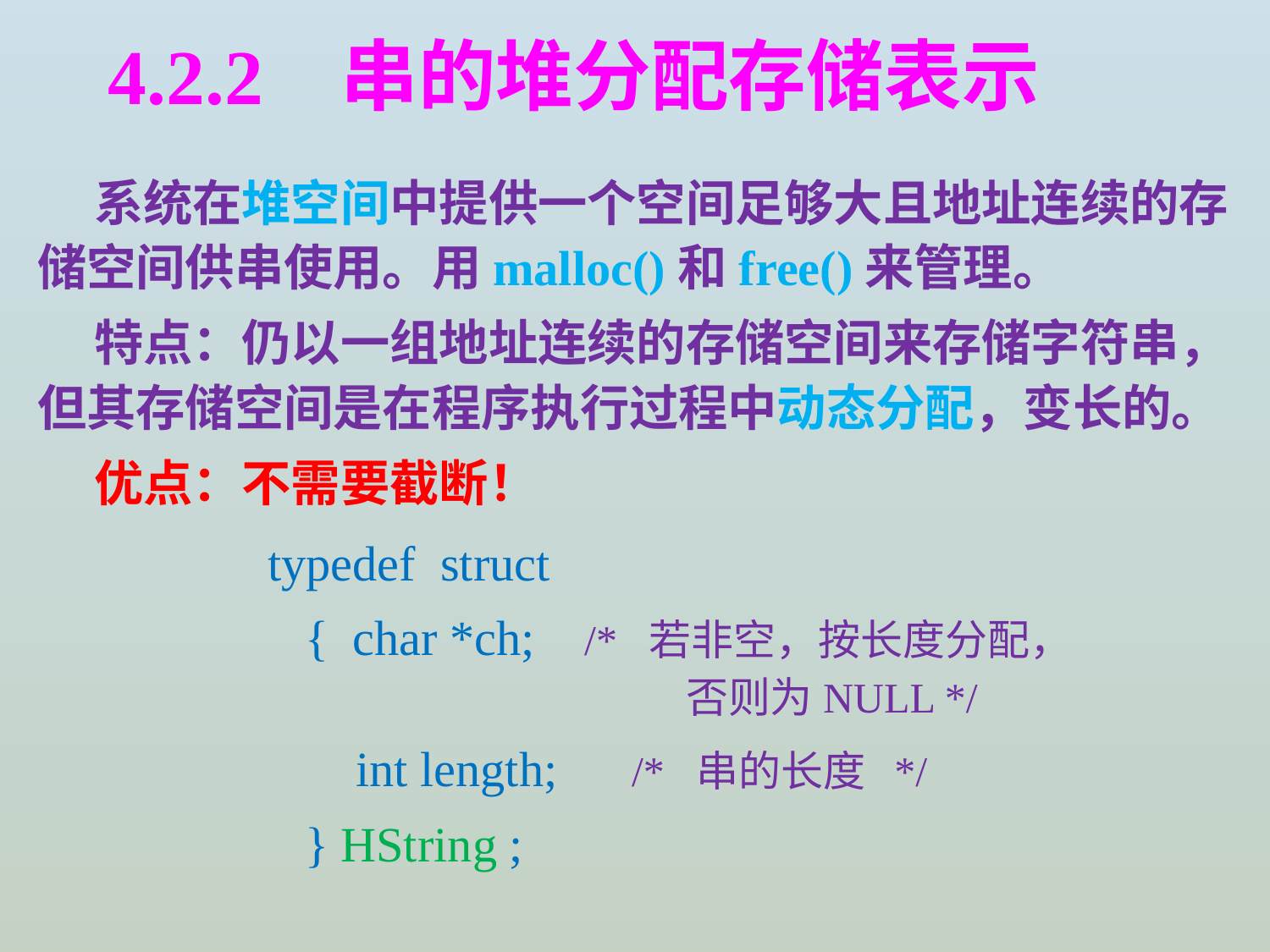

4.2.2   串的堆分配存储表示
    系统在堆空间中提供一个空间足够大且地址连续的存储空间供串使用。用malloc()和free()来管理。
    特点：仍以一组地址连续的存储空间来存储字符串，但其存储空间是在程序执行过程中动态分配，变长的。
    优点：不需要截断！
 typedef  struct
{  char *ch;    /*  若非空，按长度分配，			否则为NULL */
int length;      /*  串的长度  */
} HString ;